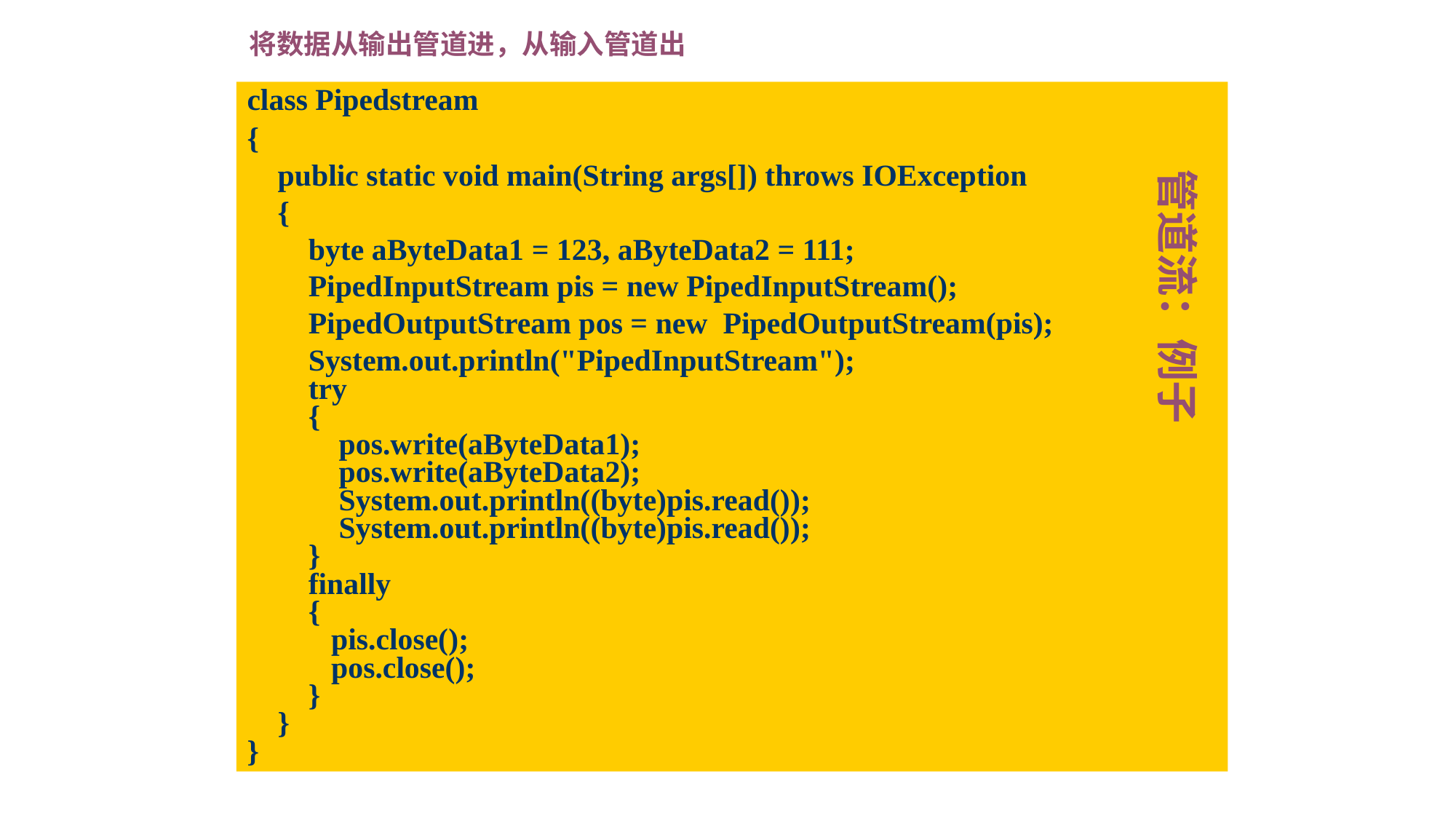

将数据从输出管道进，从输入管道出
class Pipedstream
{
    public static void main(String args[]) throws IOException
    {
        byte aByteData1 = 123, aByteData2 = 111;
        PipedInputStream pis = new PipedInputStream();
        PipedOutputStream pos = new  PipedOutputStream(pis);
        System.out.println("PipedInputStream");
        try
        {
            pos.write(aByteData1);
            pos.write(aByteData2);
            System.out.println((byte)pis.read());
            System.out.println((byte)pis.read());
        }
        finally
        {
           pis.close();
           pos.close();
        }
    }
}
管道流：例子